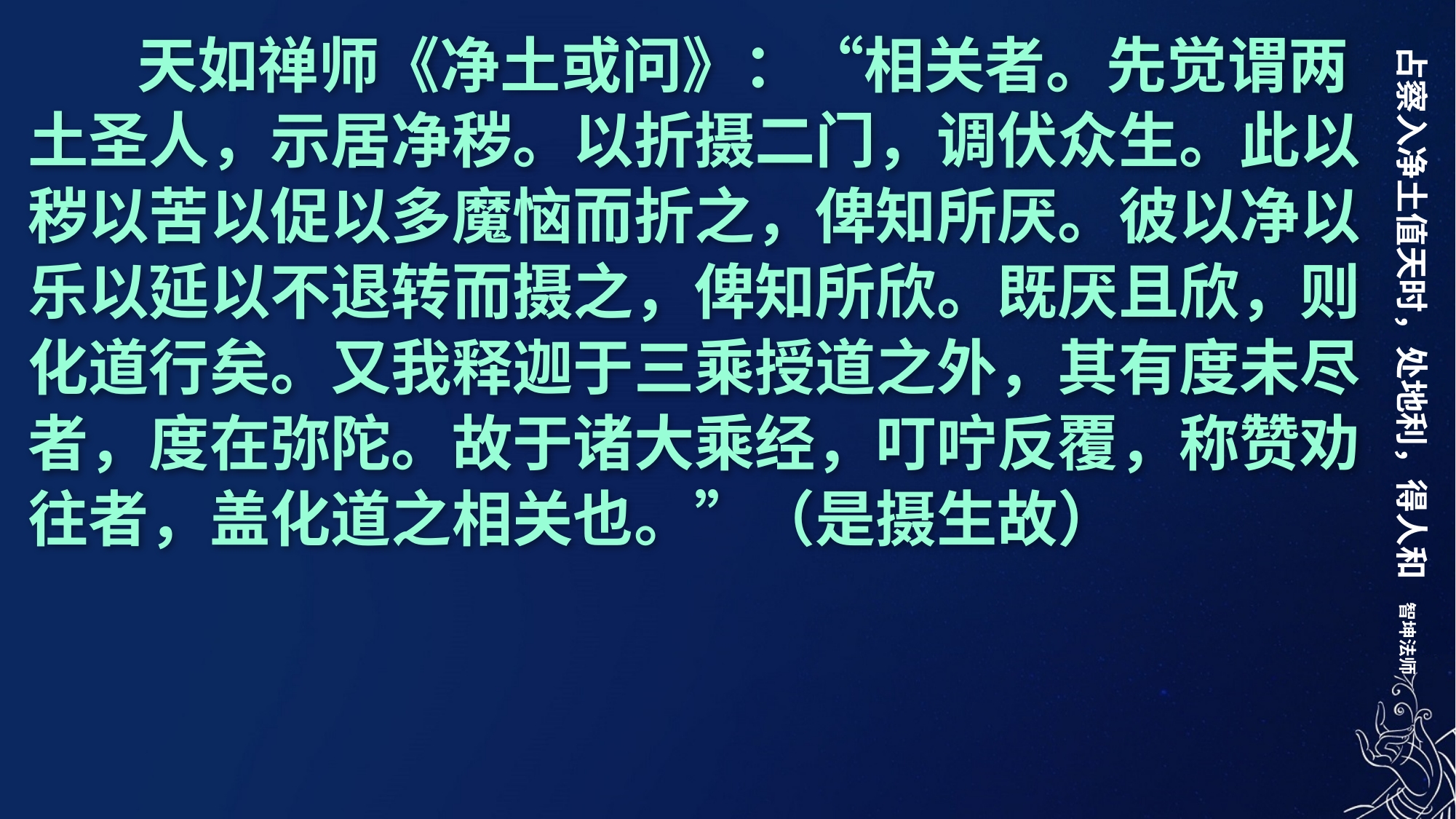

天如禅师《净土或问》：“相关者。先觉谓两土圣人，示居净秽。以折摄二门，调伏众生。此以秽以苦以促以多魔恼而折之，俾知所厌。彼以净以乐以延以不退转而摄之，俾知所欣。既厌且欣，则化道行矣。又我释迦于三乘授道之外，其有度未尽者，度在弥陀。故于诸大乘经，叮咛反覆，称赞劝往者，盖化道之相关也。”（是摄生故）